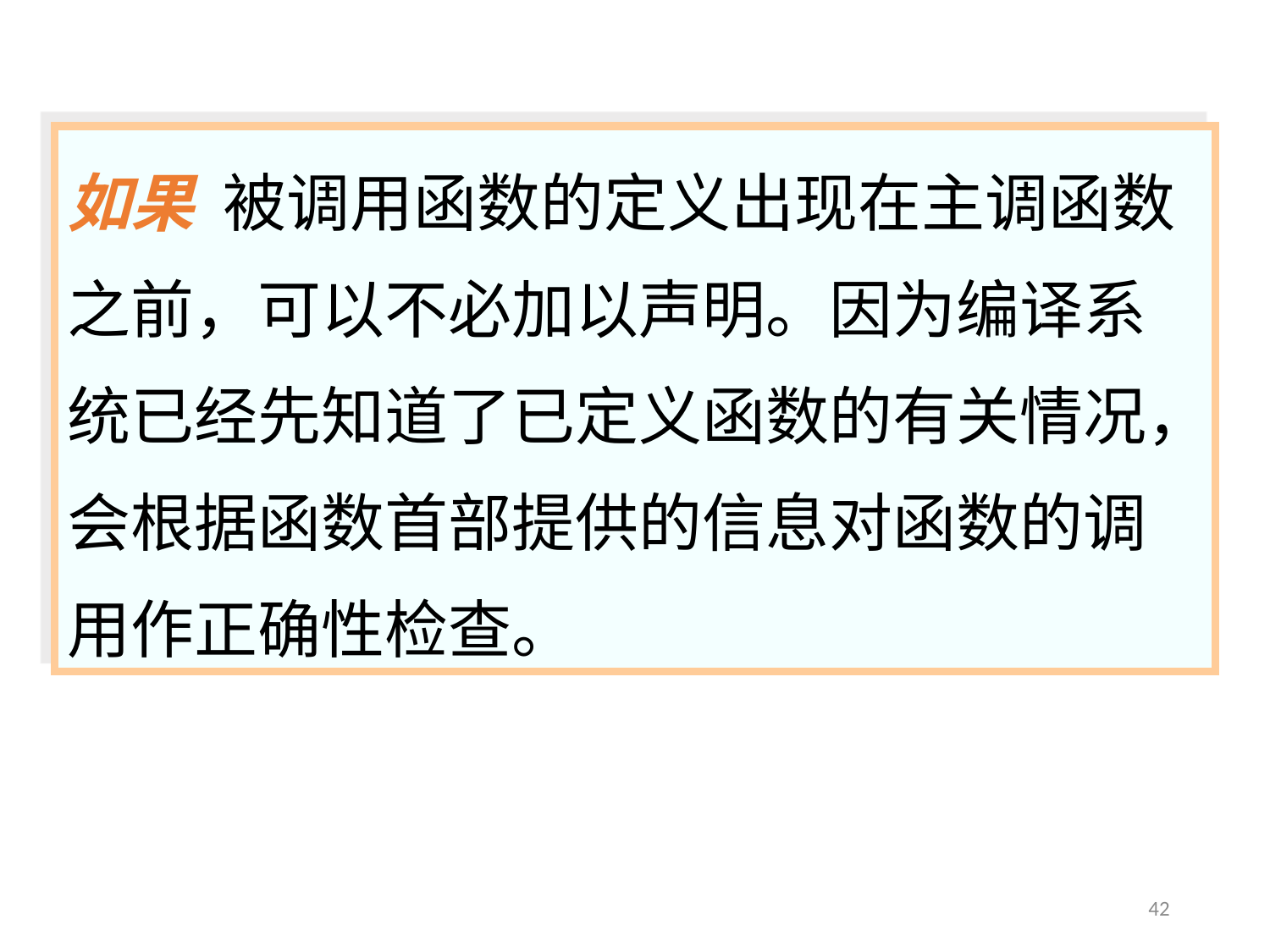

如果  被调用函数的定义出现在主调函数之前，可以不必加以声明。因为编译系统已经先知道了已定义函数的有关情况，会根据函数首部提供的信息对函数的调用作正确性检查。
如果  被调用函数的定义出现在主调函数之前，可以不必加以声明。因为编译系统已经先知道了已定义函数的有关情况，会根据函数首部提供的信息对函数的调用作正确性检查。
42